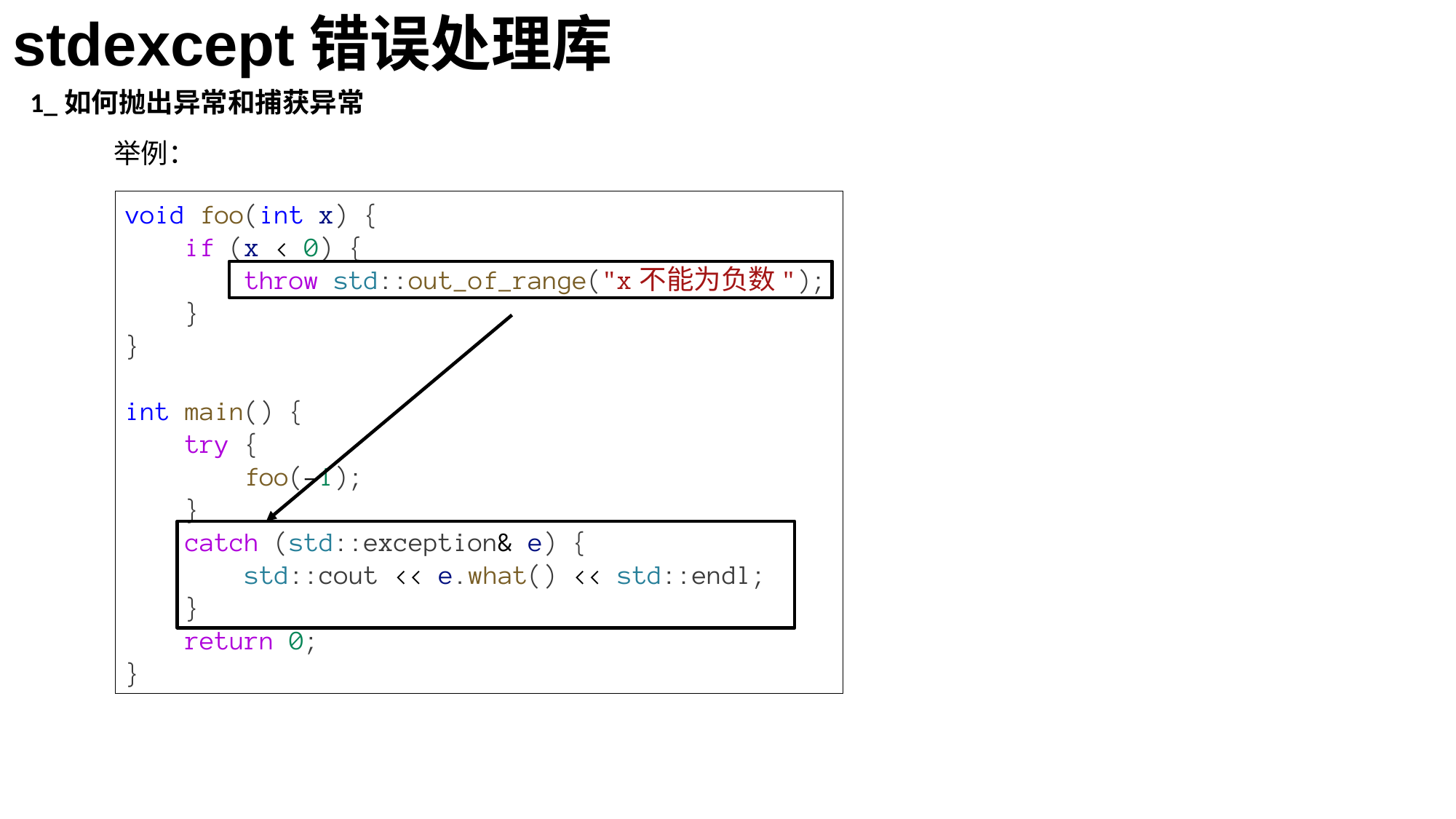

stdexcept错误处理库
1_如何抛出异常和捕获异常
举例：
void foo(int x) {
    if (x < 0) {
        throw std::out_of_range("x不能为负数");
    }
}
int main() {
    try {
        foo(-1);
    }
    catch (std::exception& e) {
        std::cout << e.what() << std::endl;
    }
    return 0;
}